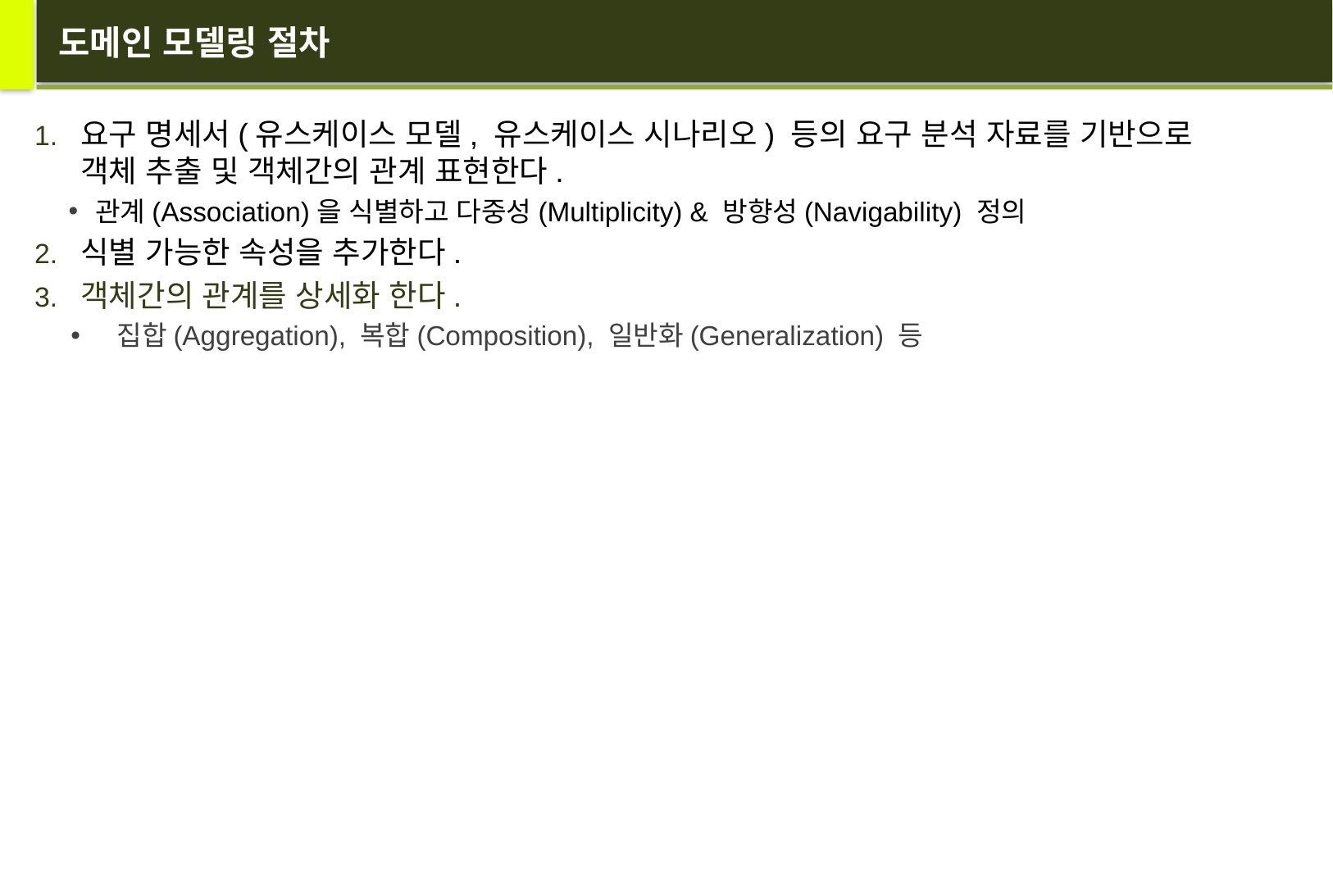

# 도메인 모델링 절차
요구 명세서(유스케이스 모델, 유스케이스 시나리오) 등의 요구 분석 자료를 기반으로
객체 추출 및 객체간의 관계 표현한다.
관계(Association)을 식별하고 다중성(Multiplicity) & 방향성(Navigability) 정의
식별 가능한 속성을 추가한다.
객체간의 관계를 상세화 한다.
집합(Aggregation), 복합(Composition), 일반화(Generalization) 등